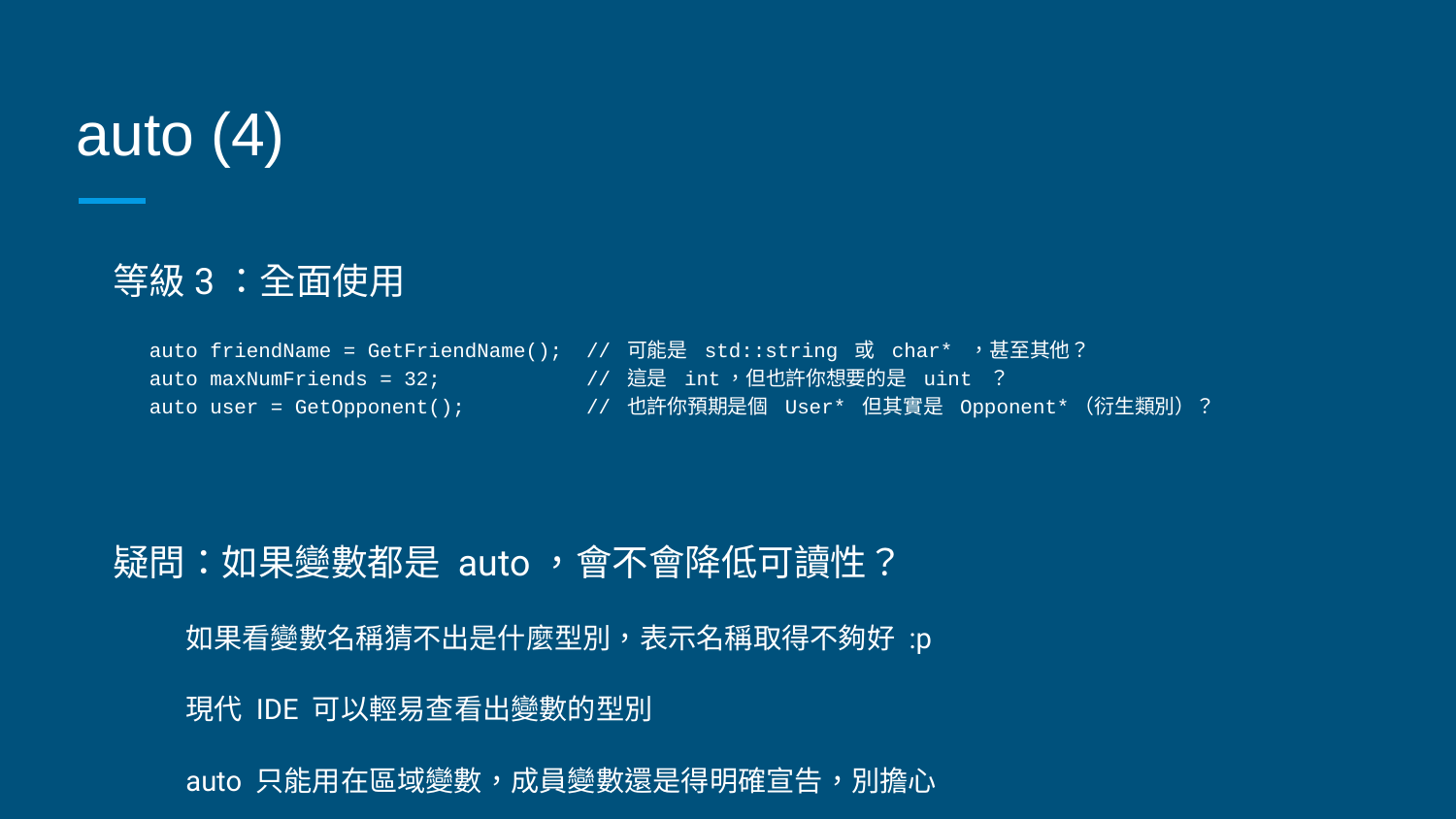

# auto (4)
等級3：全面使用
auto friendName = GetFriendName();  // 可能是 std::string 或 char* ，甚至其他？
auto maxNumFriends = 32;            // 這是 int，但也許你想要的是 uint ？
auto user = GetOpponent();          // 也許你預期是個 User* 但其實是 Opponent*（衍生類別）？

疑問：如果變數都是 auto，會不會降低可讀性？
如果看變數名稱猜不出是什麼型別，表示名稱取得不夠好 :p
現代 IDE 可以輕易查看出變數的型別
auto 只能用在區域變數，成員變數還是得明確宣告，別擔心
建議：全面使用！